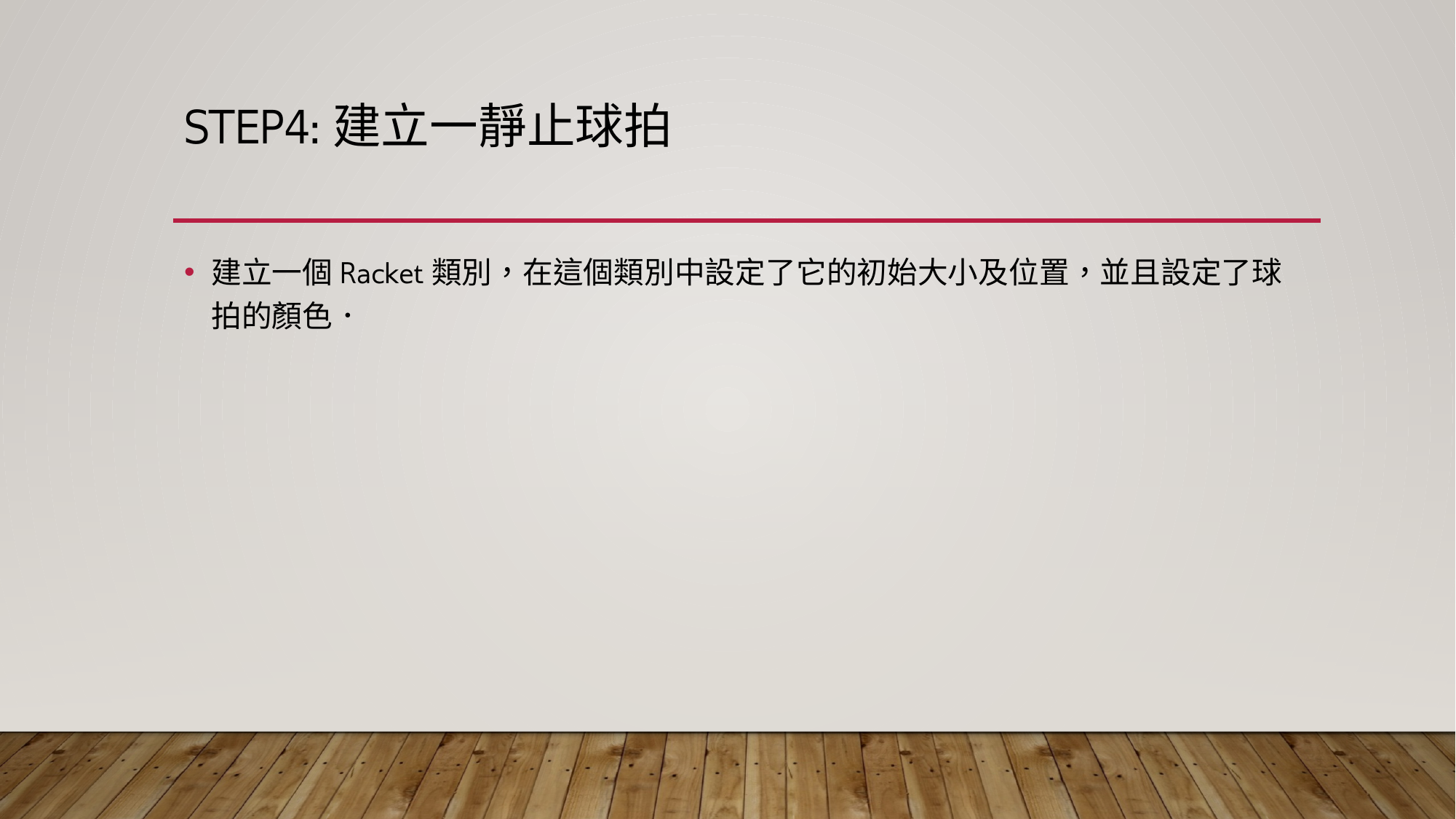

# STEp4:建立一靜止球拍
建立一個Racket類別，在這個類別中設定了它的初始大小及位置，並且設定了球拍的顏色．